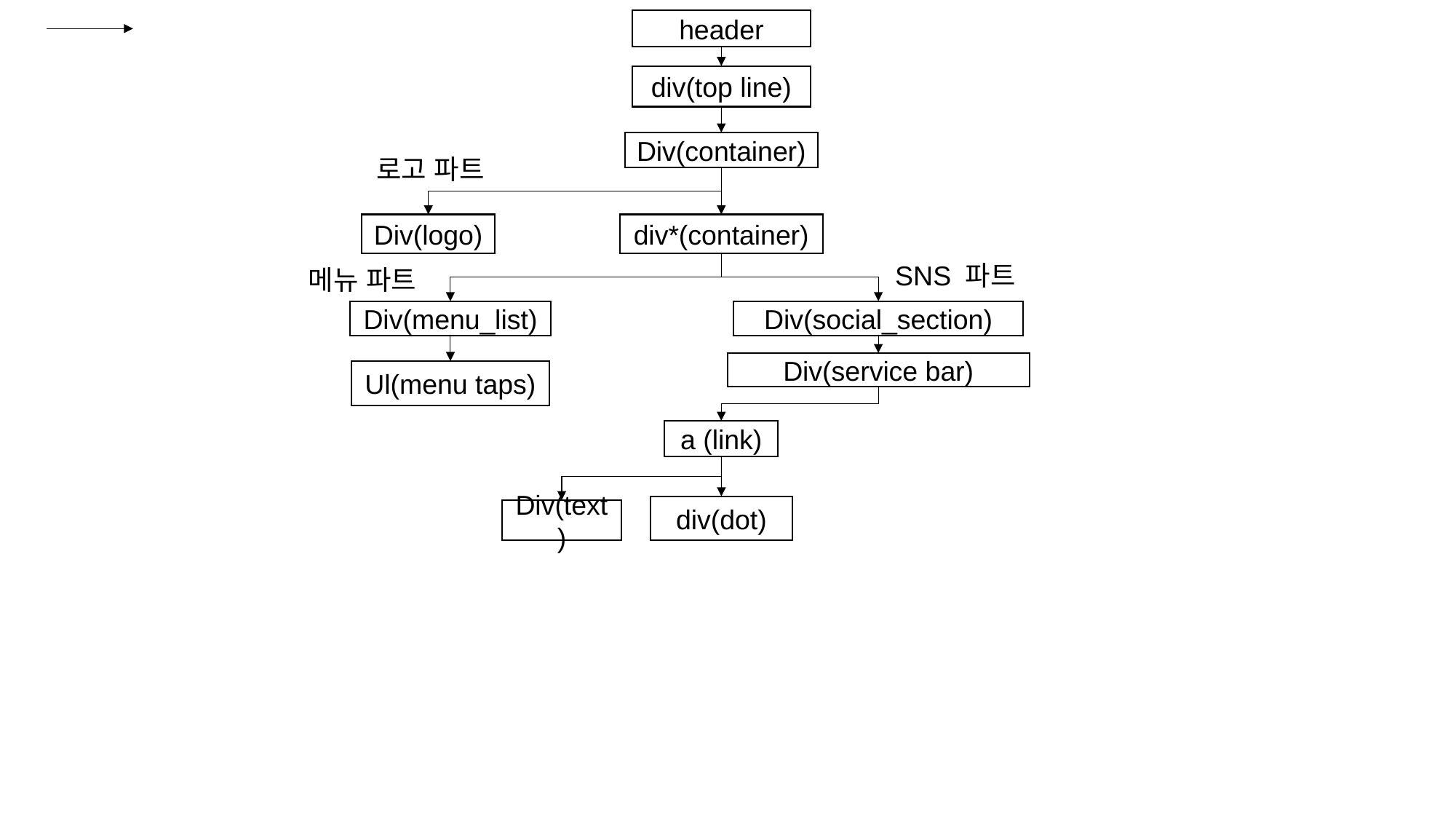

header
div(top line)
Div(container)
로고 파트
Div(logo)
div*(container)
SNS 파트
메뉴 파트
Div(menu_list)
Div(social_section)
Div(service bar)
Ul(menu taps)
a (link)
div(dot)
Div(text)